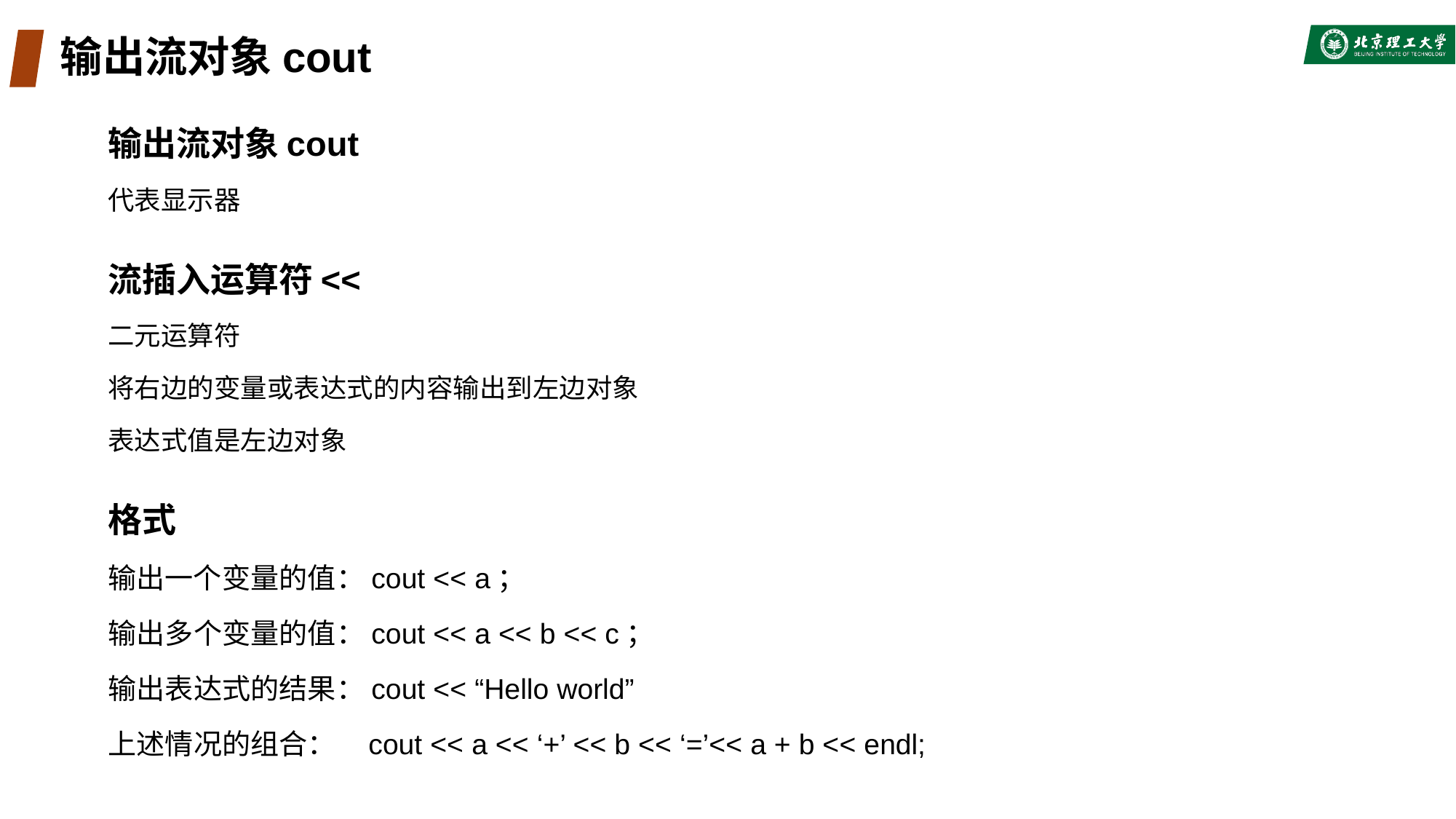

# 输出流对象cout
输出流对象cout
代表显示器
流插入运算符<<
二元运算符
将右边的变量或表达式的内容输出到左边对象
表达式值是左边对象
格式
输出一个变量的值：cout << a；
输出多个变量的值：cout << a << b << c；
输出表达式的结果：cout << “Hello world”
上述情况的组合：    cout << a << ‘+’ << b << ‘=’<< a + b << endl;